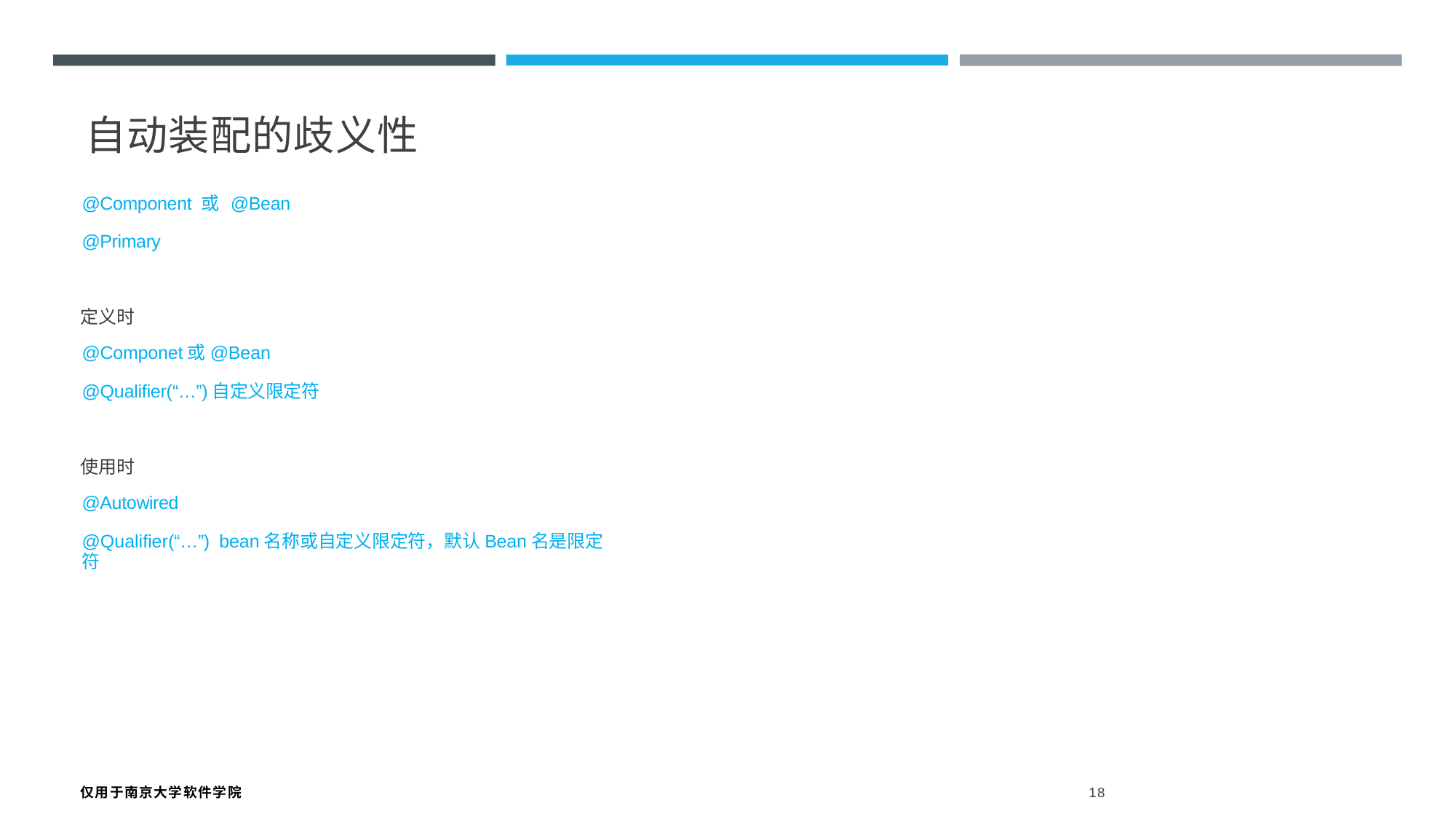

自动装配的歧义性

@Component 或 @Bean
@Primary

定义时
@Componet或@Bean
@Qualifier(“…”)自定义限定符

使用时
@Autowired
@Qualifier(“…”)  bean名称或自定义限定符，默认Bean名是限定符

仅用于南京大学软件学院                                                                                                                                                                                                                                                                                18